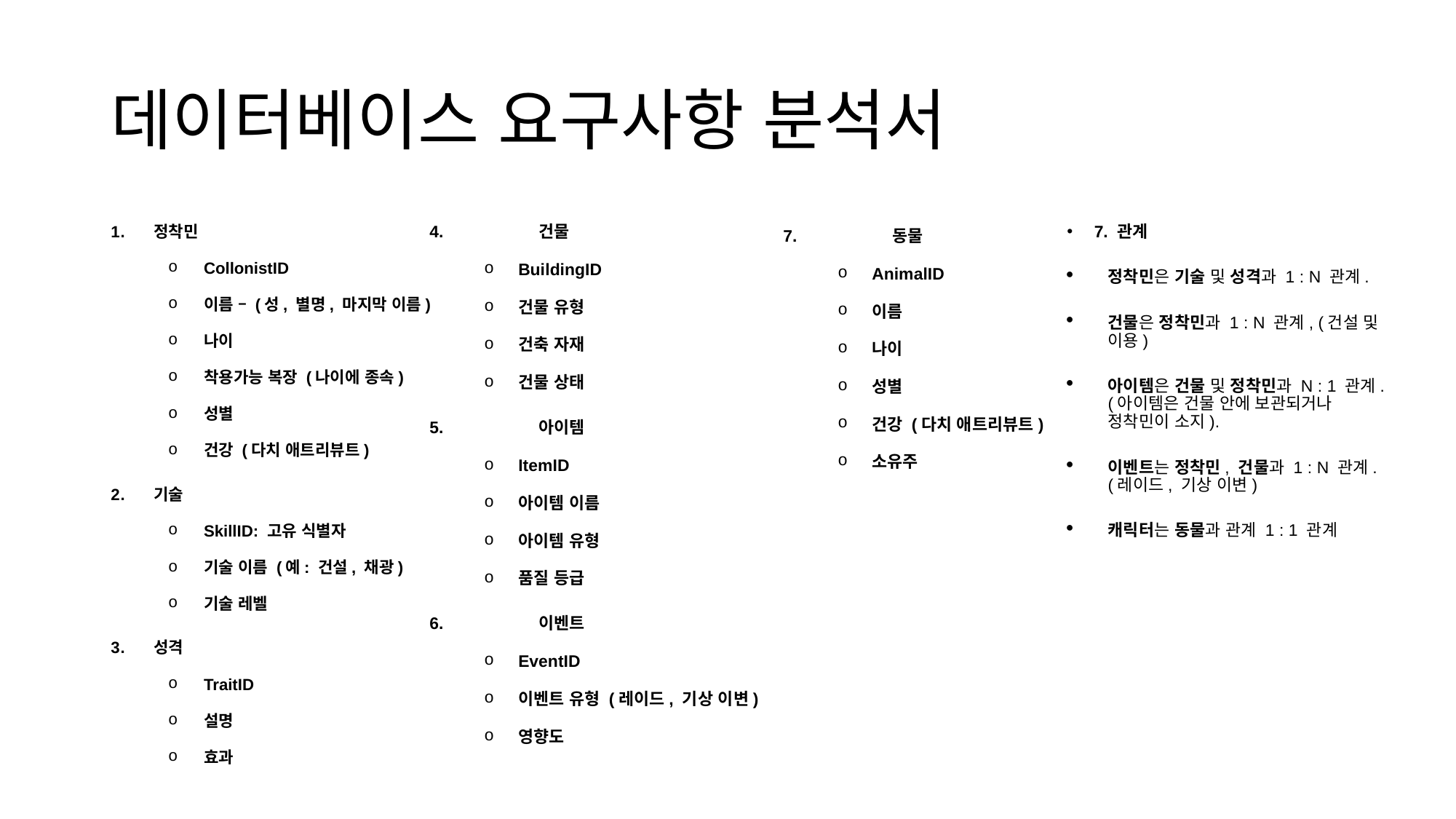

# 데이터베이스 요구사항 분석서
정착민
CollonistID
이름 – (성, 별명, 마지막 이름)
나이
착용가능 복장 (나이에 종속)
성별
건강 (다치 애트리뷰트)
기술
SkillID: 고유 식별자
기술 이름 (예: 건설, 채광)
기술 레벨
성격
TraitID
설명
효과

4.	건물
BuildingID
건물 유형
건축 자재
건물 상태
5.	아이템
ItemID
아이템 이름
아이템 유형
품질 등급
6.	이벤트
EventID
이벤트 유형 (레이드, 기상 이변)
영향도

7. 관계
정착민은 기술 및 성격과 1 : N 관계.
건물은 정착민과 1 : N 관계, (건설 및 이용)
아이템은 건물 및 정착민과 N : 1 관계. (아이템은 건물 안에 보관되거나 정착민이 소지).
이벤트는 정착민, 건물과 1 : N 관계. (레이드, 기상 이변)
캐릭터는 동물과 관계 1 : 1 관계
7.	동물
AnimalID
이름
나이
성별
건강 (다치 애트리뷰트)
소유주